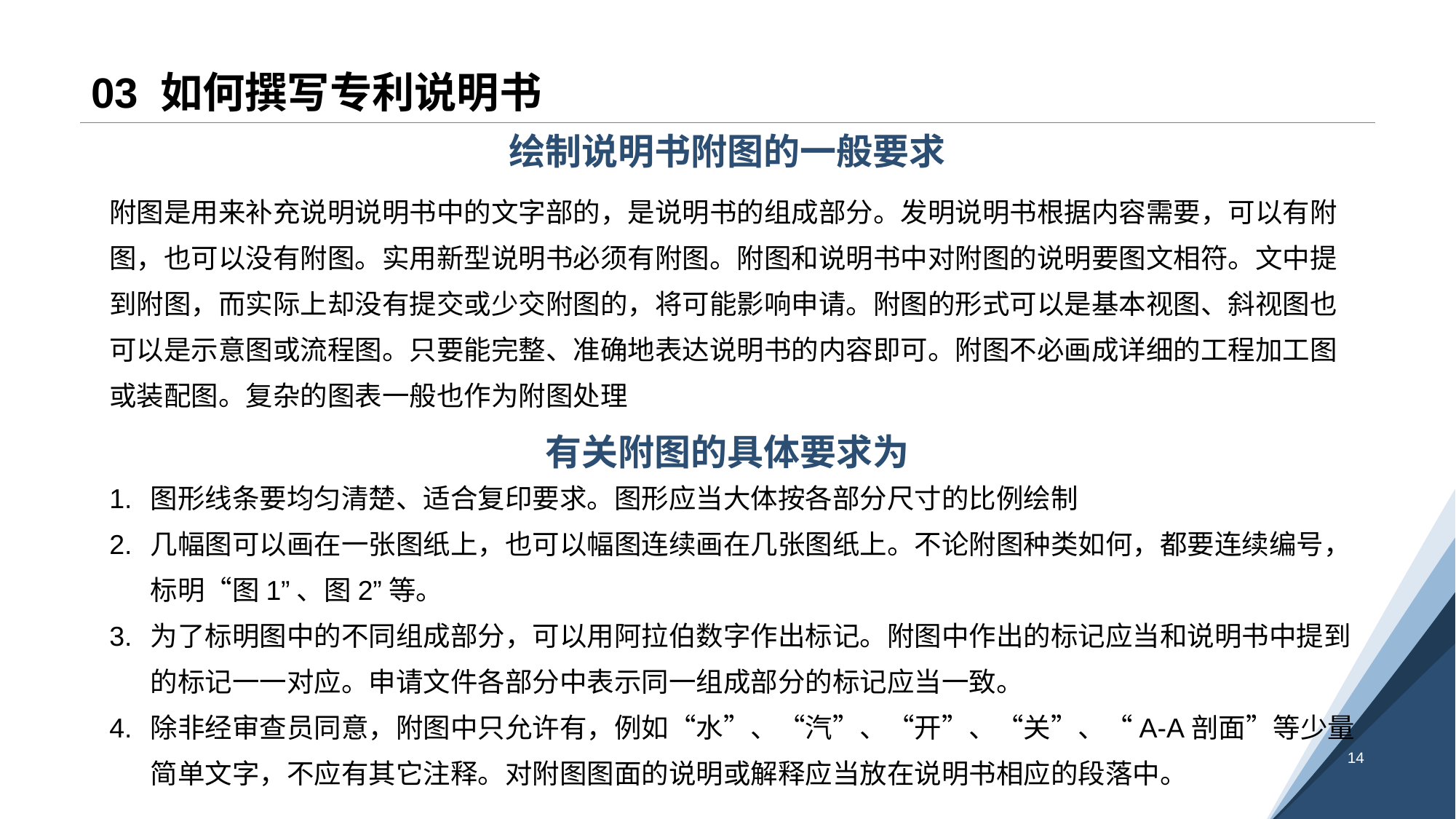

# 03 如何撰写专利说明书
绘制说明书附图的一般要求
附图是用来补充说明说明书中的文字部的，是说明书的组成部分。发明说明书根据内容需要，可以有附图，也可以没有附图。实用新型说明书必须有附图。附图和说明书中对附图的说明要图文相符。文中提到附图，而实际上却没有提交或少交附图的，将可能影响申请。附图的形式可以是基本视图、斜视图也可以是示意图或流程图。只要能完整、准确地表达说明书的内容即可。附图不必画成详细的工程加工图或装配图。复杂的图表一般也作为附图处理

有关附图的具体要求为
图形线条要均匀清楚、适合复印要求。图形应当大体按各部分尺寸的比例绘制
几幅图可以画在一张图纸上，也可以幅图连续画在几张图纸上。不论附图种类如何，都要连续编号，标明“图1”、图2”等。
为了标明图中的不同组成部分，可以用阿拉伯数字作出标记。附图中作出的标记应当和说明书中提到的标记一一对应。申请文件各部分中表示同一组成部分的标记应当一致。
除非经审查员同意，附图中只允许有，例如“水”、“汽”、“开”、“关”、“A-A剖面”等少量简单文字，不应有其它注释。对附图图面的说明或解释应当放在说明书相应的段落中。

14